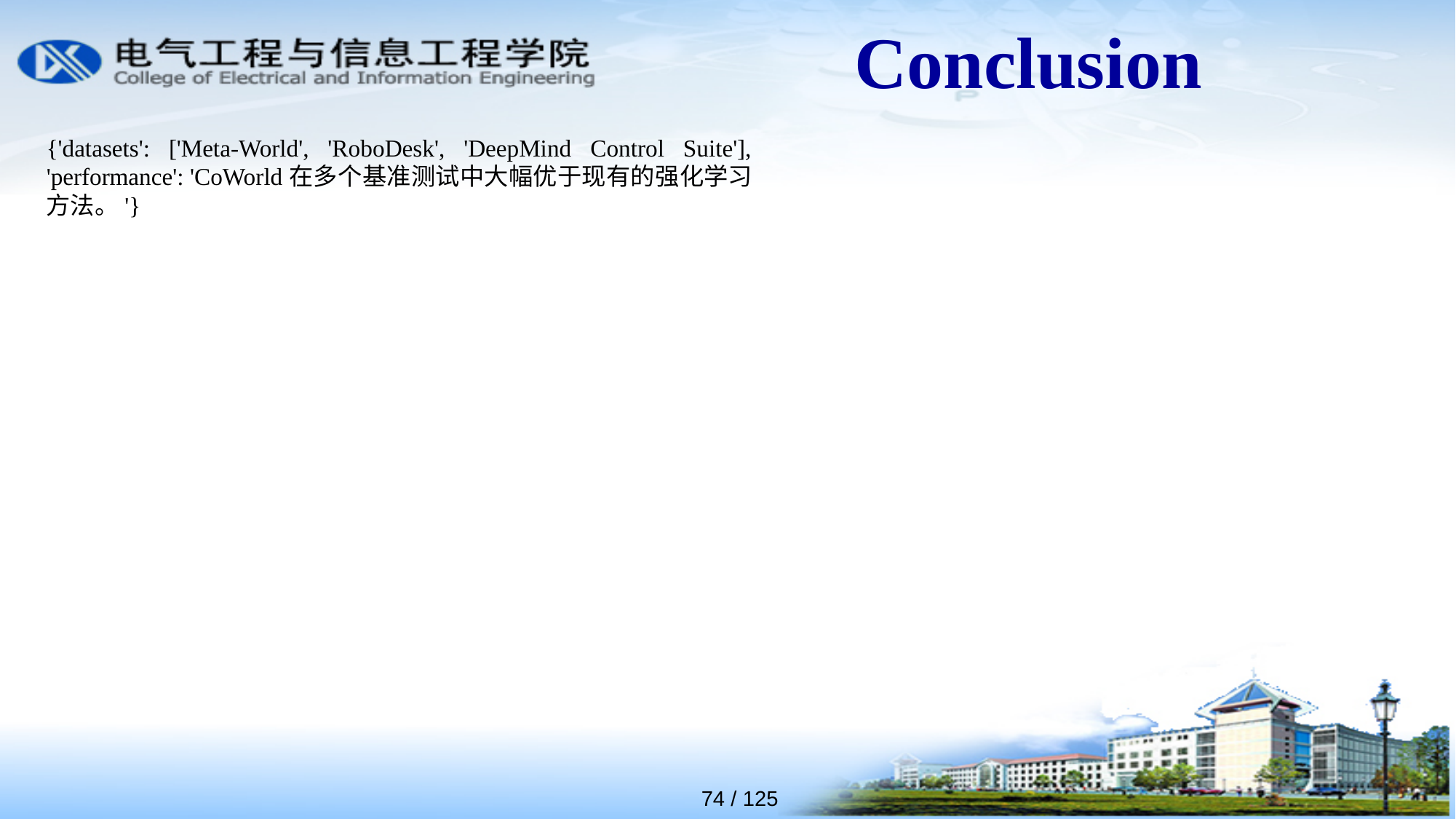

Conclusion
{'datasets': ['Meta-World', 'RoboDesk', 'DeepMind Control Suite'], 'performance': 'CoWorld在多个基准测试中大幅优于现有的强化学习方法。'}
74 / 125